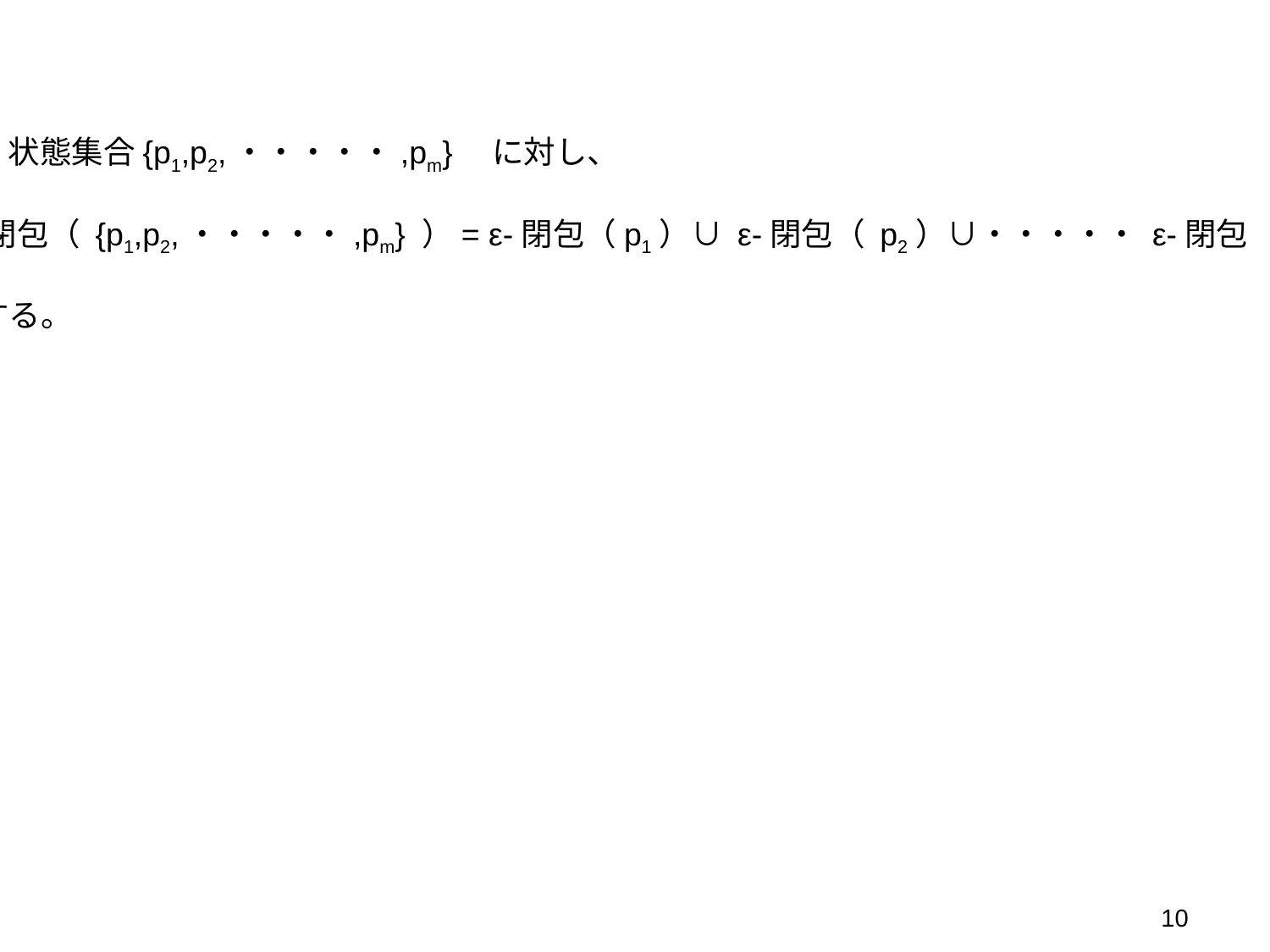

さらに、状態集合{p1,p2,・・・・・,pm}　に対し、

　　ε-閉包（ {p1,p2,・・・・・,pm} ）= ε-閉包（p1）∪ ε-閉包（ p2）∪・・・・・ ε-閉包（pm ）

と定義する。
10